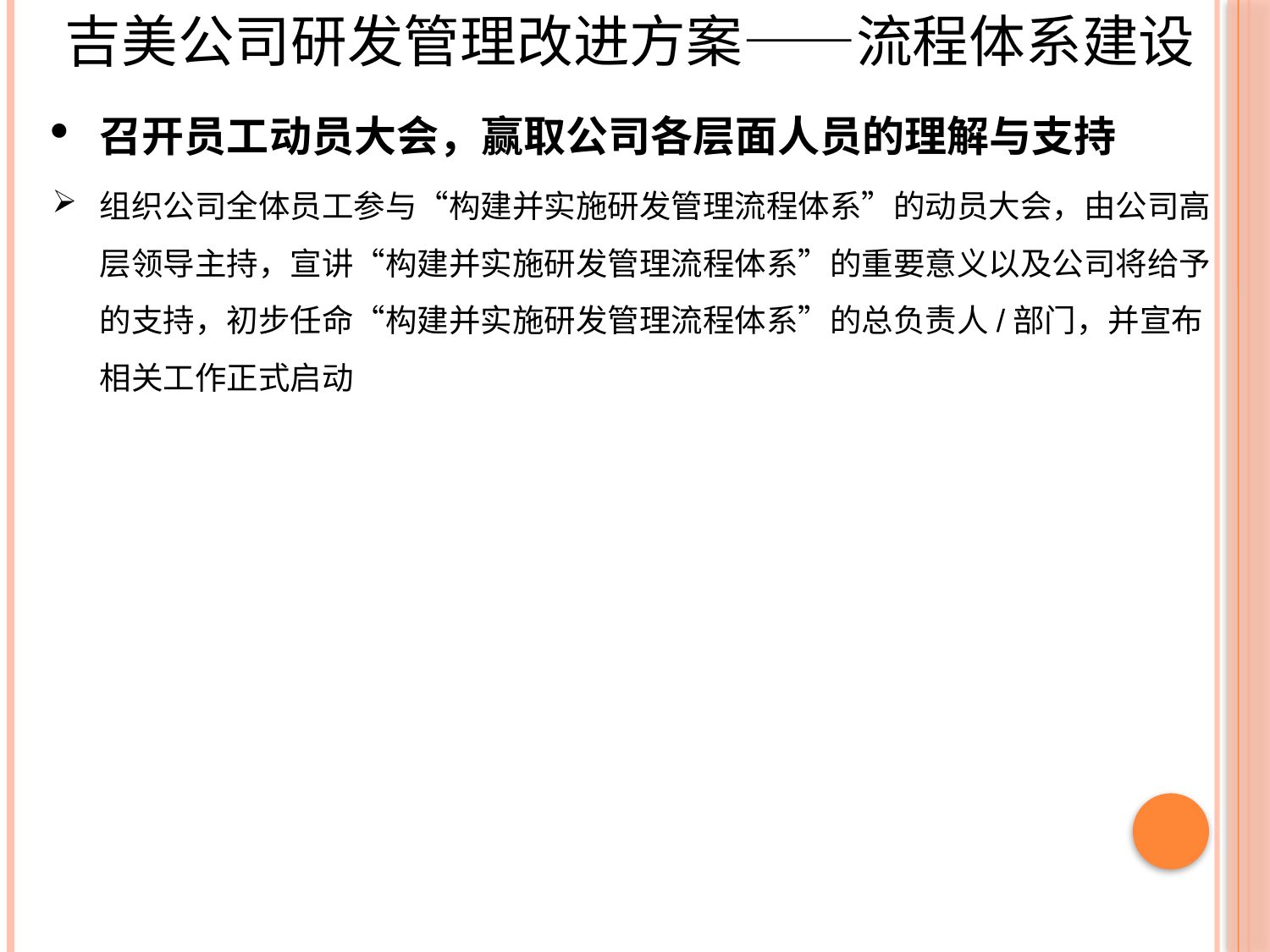

吉美公司研发管理改进方案——流程体系建设
召开员工动员大会，赢取公司各层面人员的理解与支持
组织公司全体员工参与“构建并实施研发管理流程体系”的动员大会，由公司高层领导主持，宣讲“构建并实施研发管理流程体系”的重要意义以及公司将给予的支持，初步任命“构建并实施研发管理流程体系”的总负责人/部门，并宣布相关工作正式启动